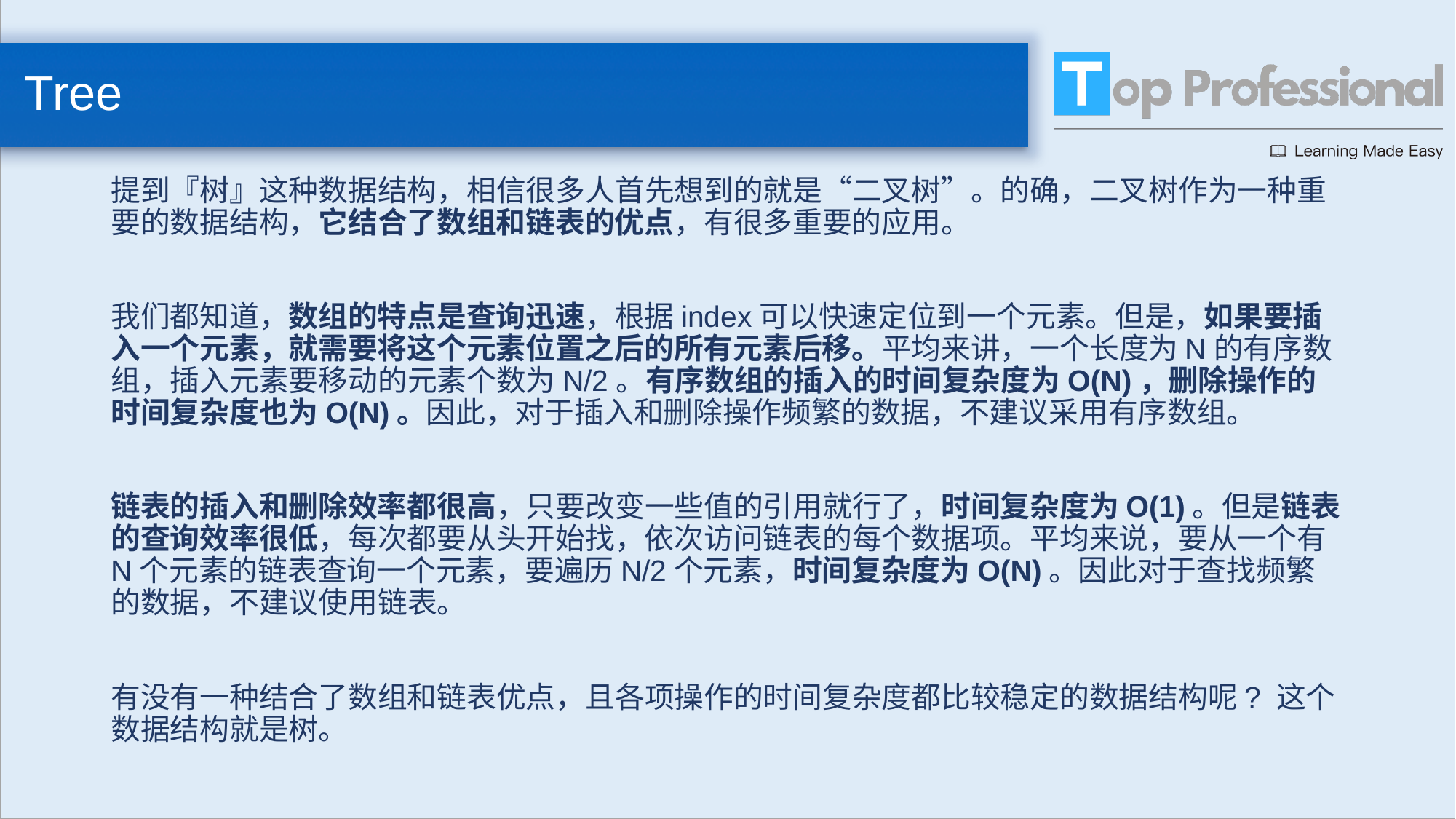

# Tree
提到『树』这种数据结构，相信很多人首先想到的就是“二叉树”。的确，二叉树作为一种重要的数据结构，它结合了数组和链表的优点，有很多重要的应用。

我们都知道，数组的特点是查询迅速，根据index可以快速定位到一个元素。但是，如果要插入一个元素，就需要将这个元素位置之后的所有元素后移。平均来讲，一个长度为N的有序数组，插入元素要移动的元素个数为N/2。有序数组的插入的时间复杂度为O(N)，删除操作的时间复杂度也为O(N)。因此，对于插入和删除操作频繁的数据，不建议采用有序数组。

链表的插入和删除效率都很高，只要改变一些值的引用就行了，时间复杂度为O(1)。但是链表的查询效率很低，每次都要从头开始找，依次访问链表的每个数据项。平均来说，要从一个有N个元素的链表查询一个元素，要遍历N/2个元素，时间复杂度为O(N)。因此对于查找频繁的数据，不建议使用链表。

有没有一种结合了数组和链表优点，且各项操作的时间复杂度都比较稳定的数据结构呢? 这个数据结构就是树。